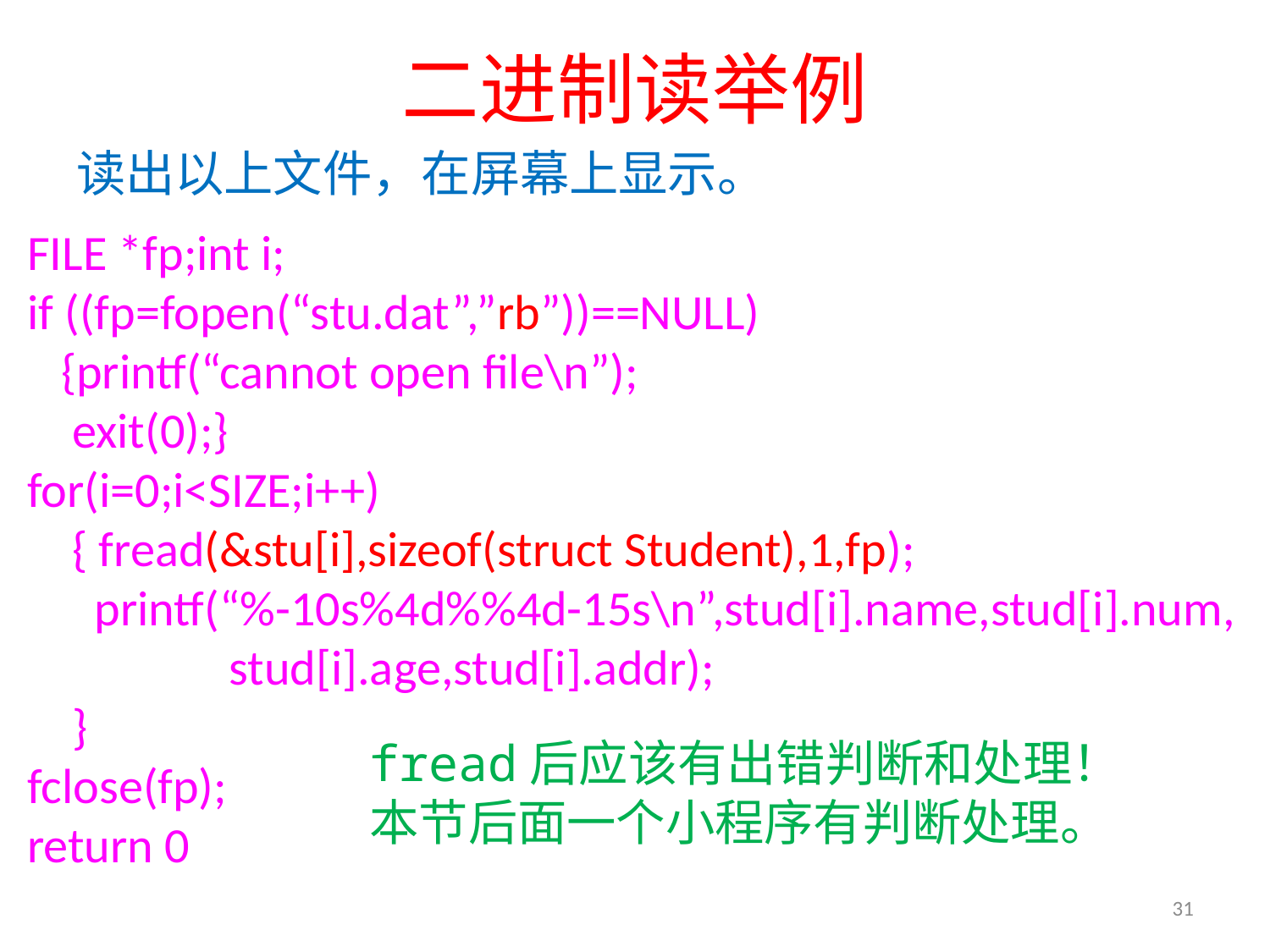

# 二进制读举例
读出以上文件，在屏幕上显示。
FILE *fp;int i;
if ((fp=fopen(“stu.dat”,”rb”))==NULL)
   {printf(“cannot open file\n”);
    exit(0);}
for(i=0;i<SIZE;i++)
    { fread(&stu[i],sizeof(struct Student),1,fp);
      printf(“%-10s%4d%%4d-15s\n”,stud[i].name,stud[i].num,
                  stud[i].age,stud[i].addr);
    }
fclose(fp);
return 0
fread后应该有出错判断和处理！
本节后面一个小程序有判断处理。
31